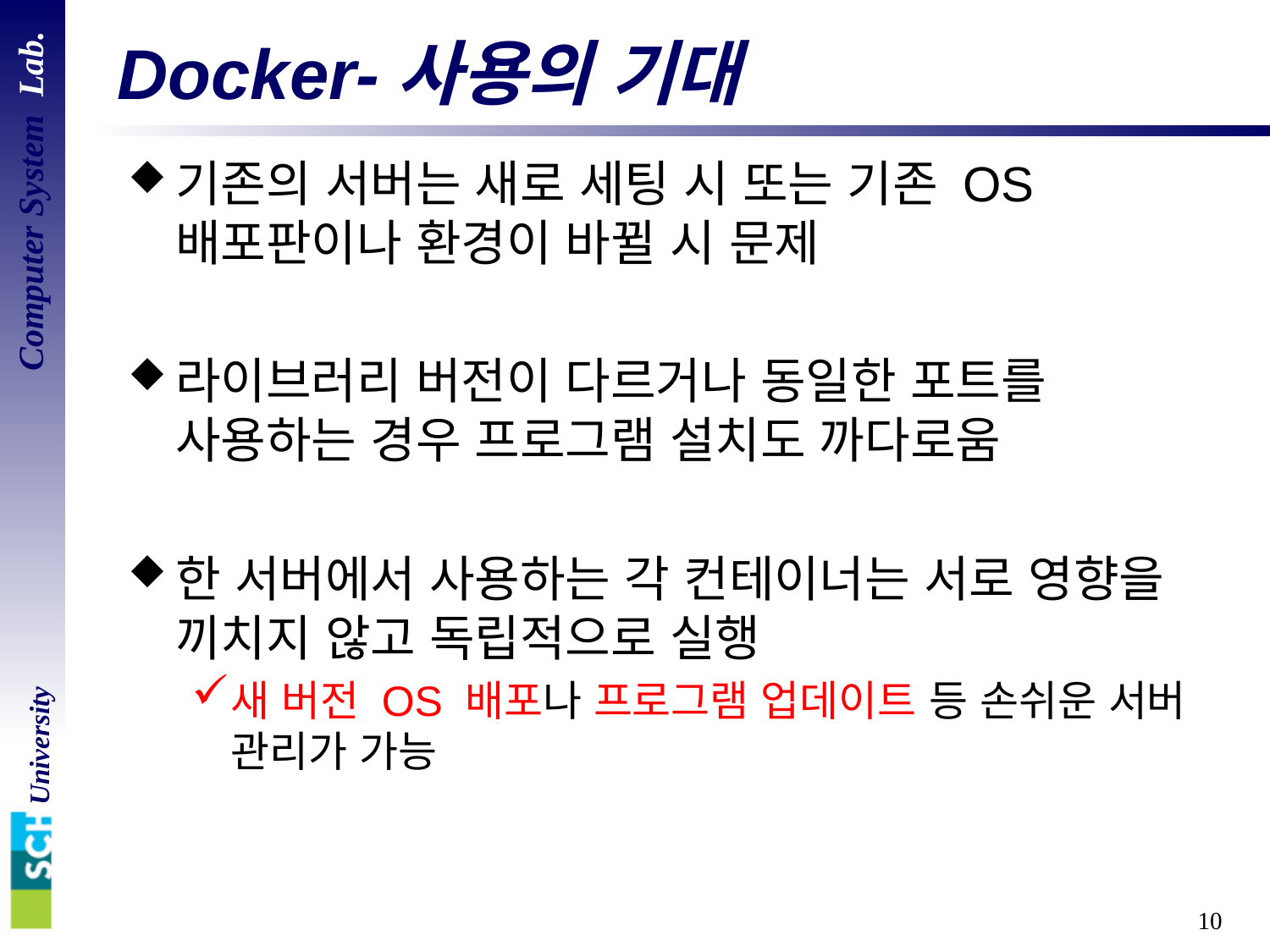

# Docker-사용의 기대
기존의 서버는 새로 세팅 시 또는 기존 OS 배포판이나 환경이 바뀔 시 문제

라이브러리 버전이 다르거나 동일한 포트를 사용하는 경우 프로그램 설치도 까다로움

한 서버에서 사용하는 각 컨테이너는 서로 영향을 끼치지 않고 독립적으로 실행
새 버전 OS 배포나 프로그램 업데이트 등 손쉬운 서버 관리가 가능